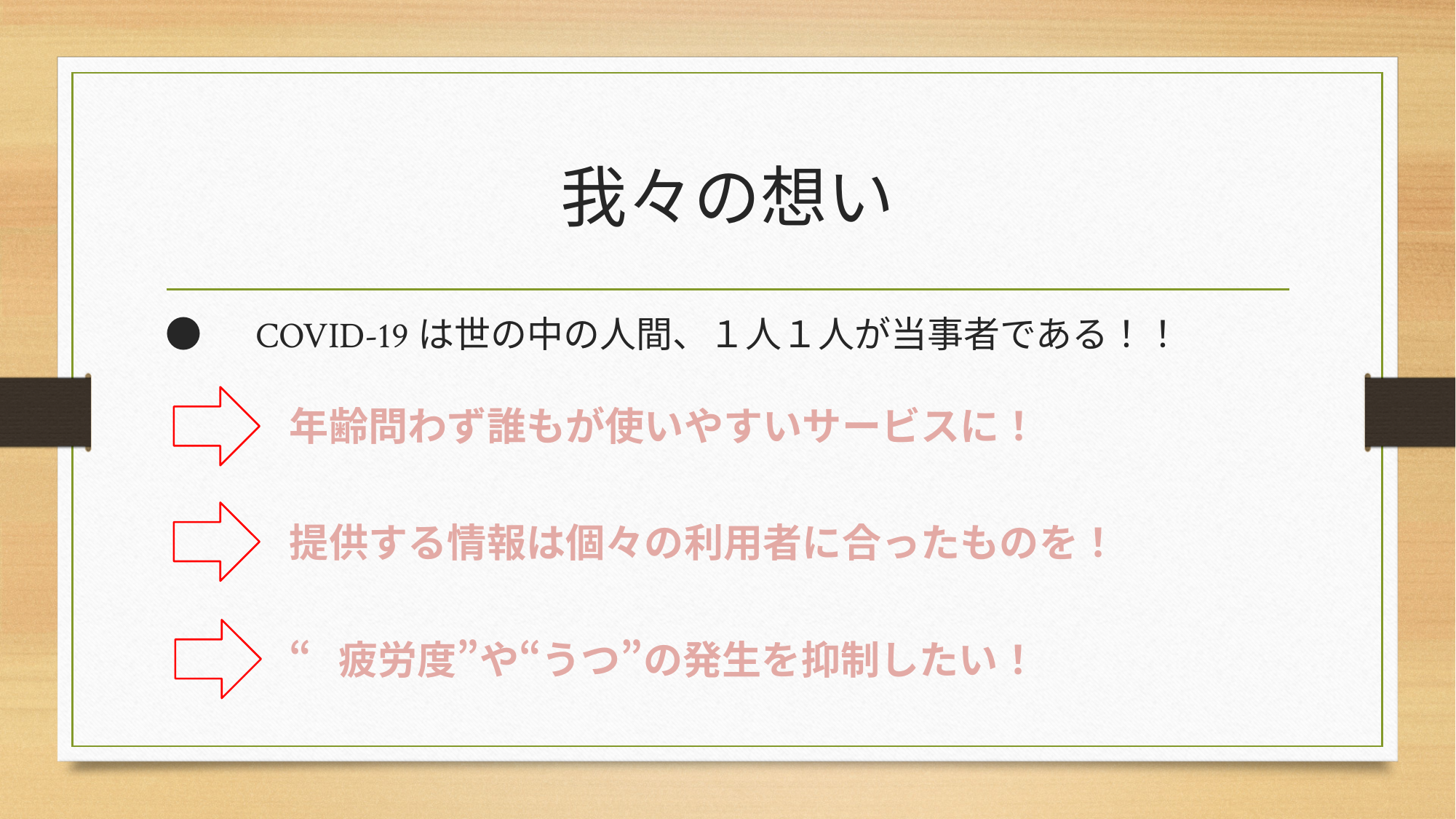

# 我々の想い
●　COVID-19は世の中の人間、１人１人が当事者である！！

年齢問わず誰もが使いやすいサービスに！

提供する情報は個々の利用者に合ったものを！

“疲労度”や“うつ”の発生を抑制したい！